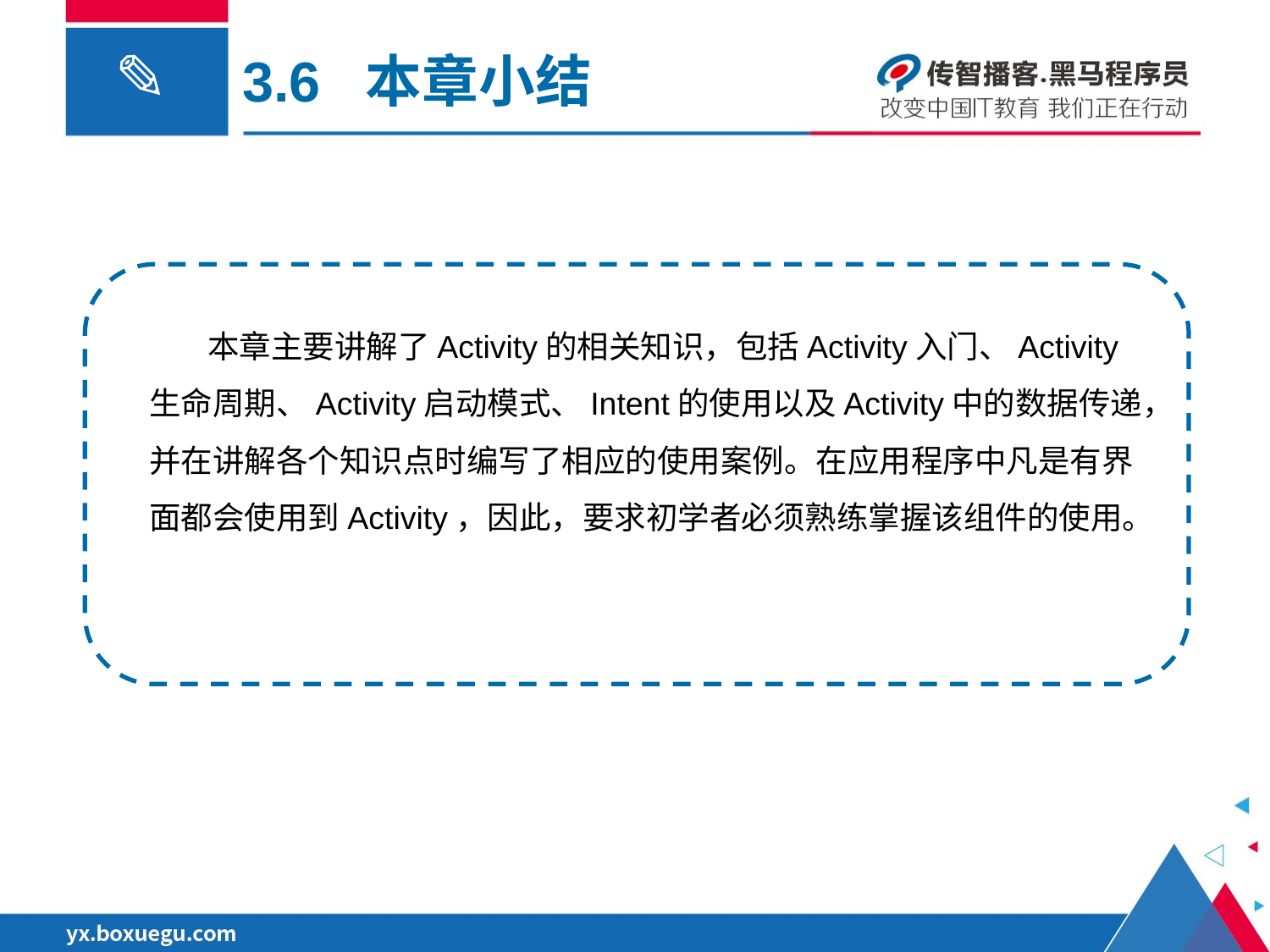

3.6  本章小结

       本章主要讲解了Activity的相关知识，包括Activity入门、Activity生命周期、Activity启动模式、Intent的使用以及Activity中的数据传递，并在讲解各个知识点时编写了相应的使用案例。在应用程序中凡是有界面都会使用到Activity，因此，要求初学者必须熟练掌握该组件的使用。